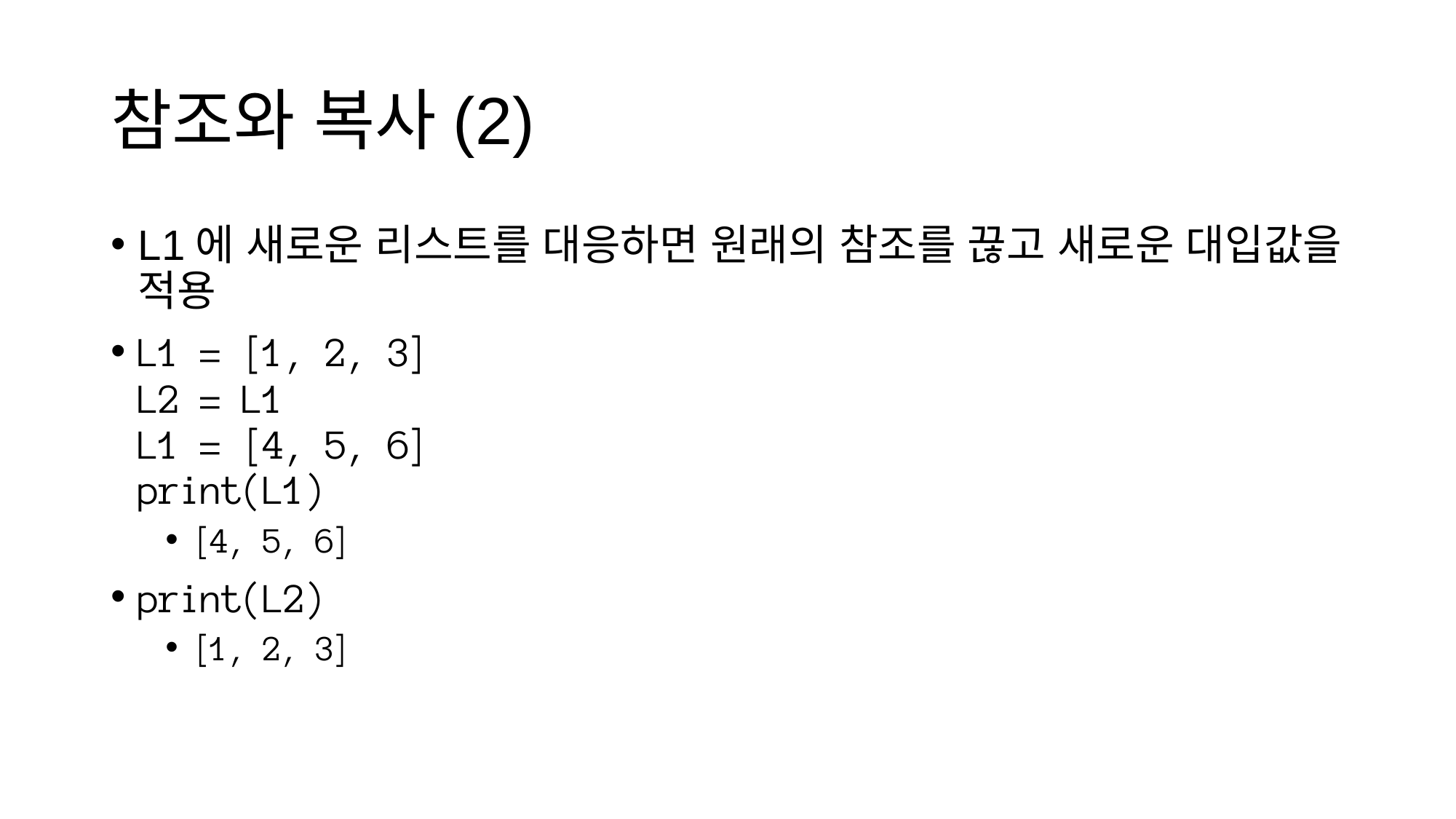

# 참조와 복사(2)
L1에 새로운 리스트를 대응하면 원래의 참조를 끊고 새로운 대입값을 적용
L1 = [1, 2, 3]
L2 = L1
L1 = [4, 5, 6]
print(L1)
[4, 5, 6]
print(L2)
[1, 2, 3]